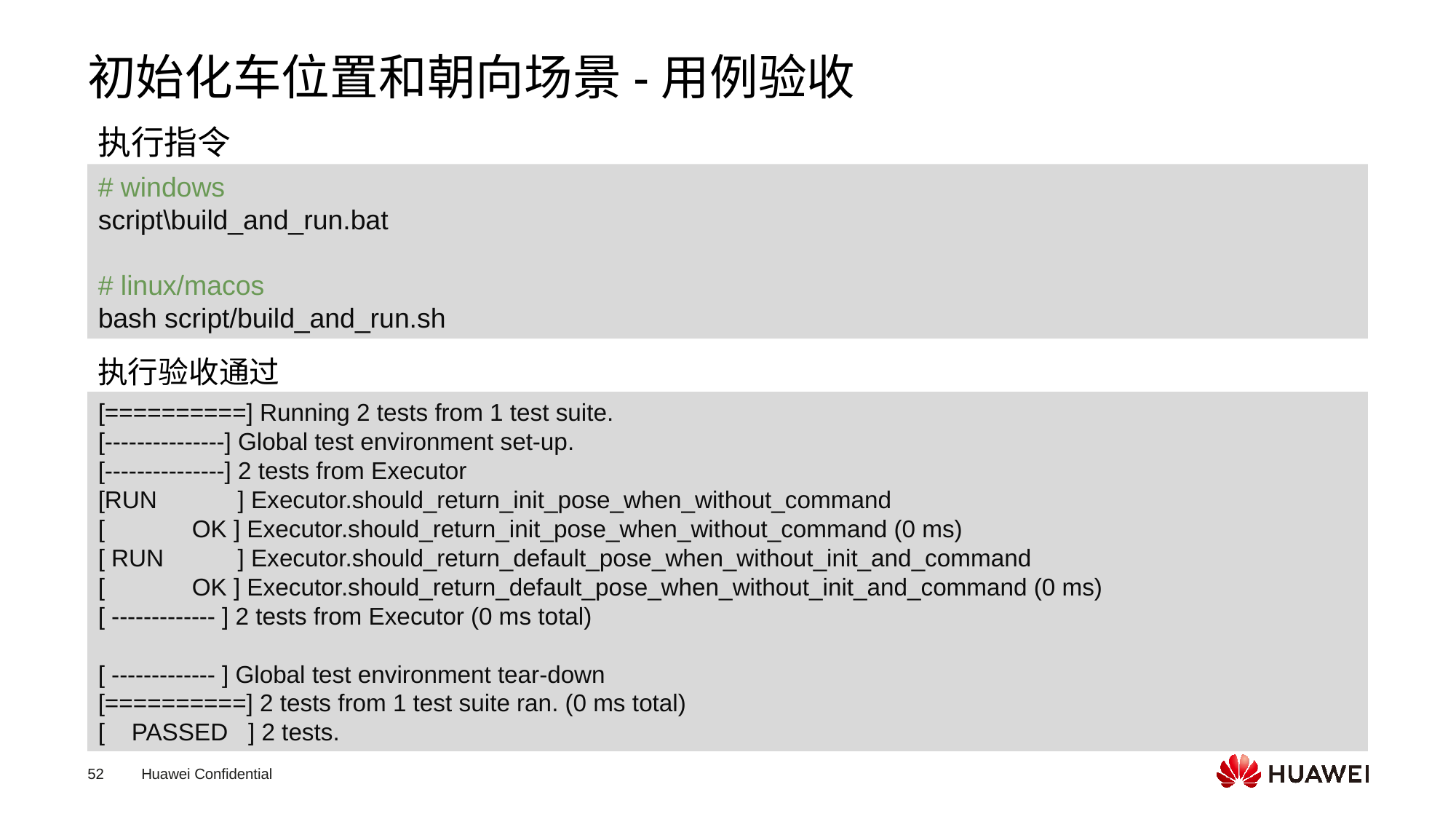

# 初始化车位置和朝向场景-用例验收
执行指令
# windows
script\build_and_run.bat
# linux/macos
bash script/build_and_run.sh
执行验收通过
[==========] Running 2 tests from 1 test suite.
[---------------] Global test environment set-up.
[---------------] 2 tests from Executor
[RUN            ] Executor.should_return_init_pose_when_without_command
[             OK ] Executor.should_return_init_pose_when_without_command (0 ms)
[ RUN           ] Executor.should_return_default_pose_when_without_init_and_command
[             OK ] Executor.should_return_default_pose_when_without_init_and_command (0 ms)
[ ------------- ] 2 tests from Executor (0 ms total)
[ ------------- ] Global test environment tear-down
[==========] 2 tests from 1 test suite ran. (0 ms total)
[    PASSED   ] 2 tests.